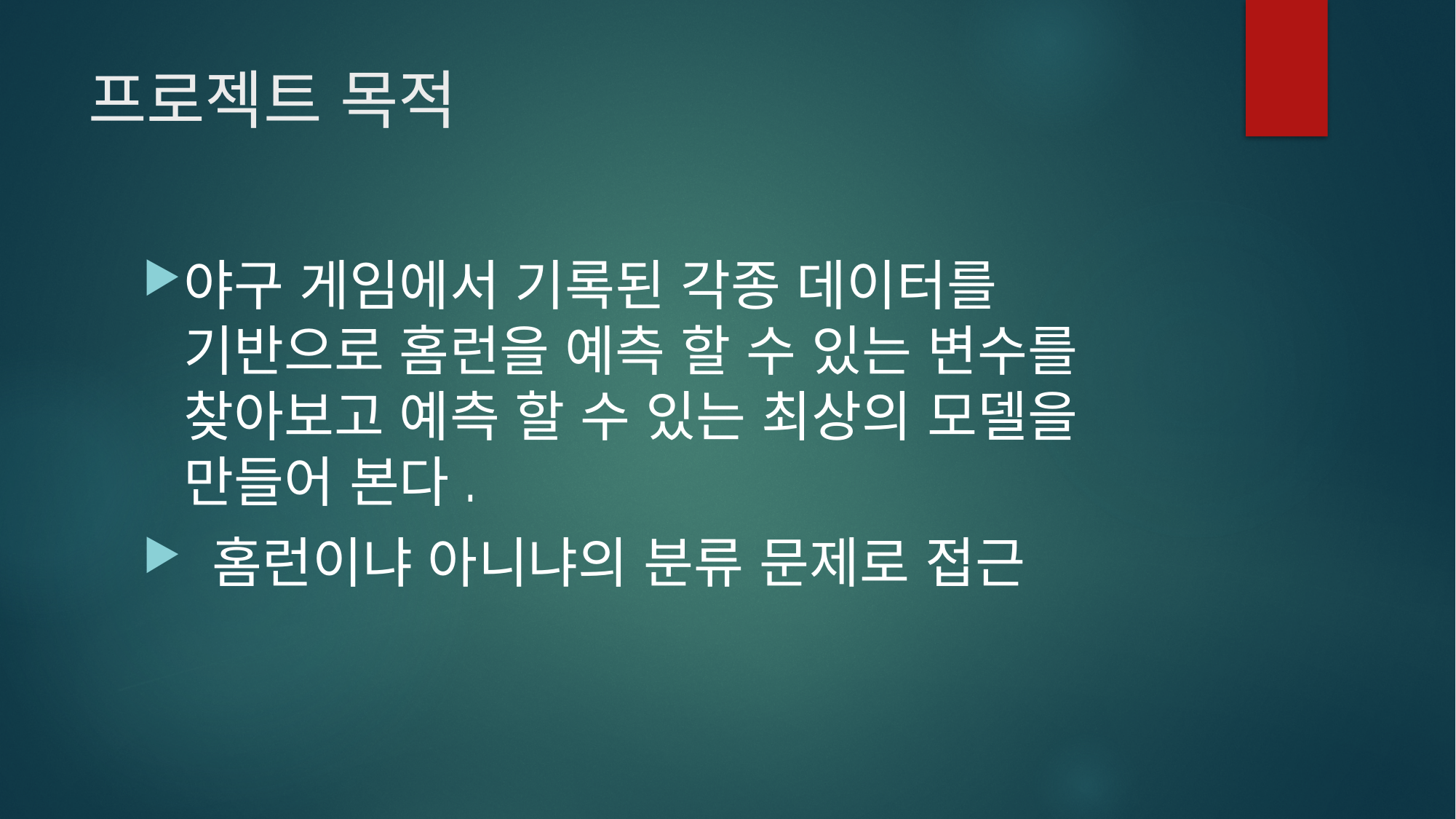

# 프로젝트 목적
야구 게임에서 기록된 각종 데이터를 기반으로 홈런을 예측 할 수 있는 변수를 찾아보고 예측 할 수 있는 최상의 모델을 만들어 본다.
 홈런이냐 아니냐의 분류 문제로 접근